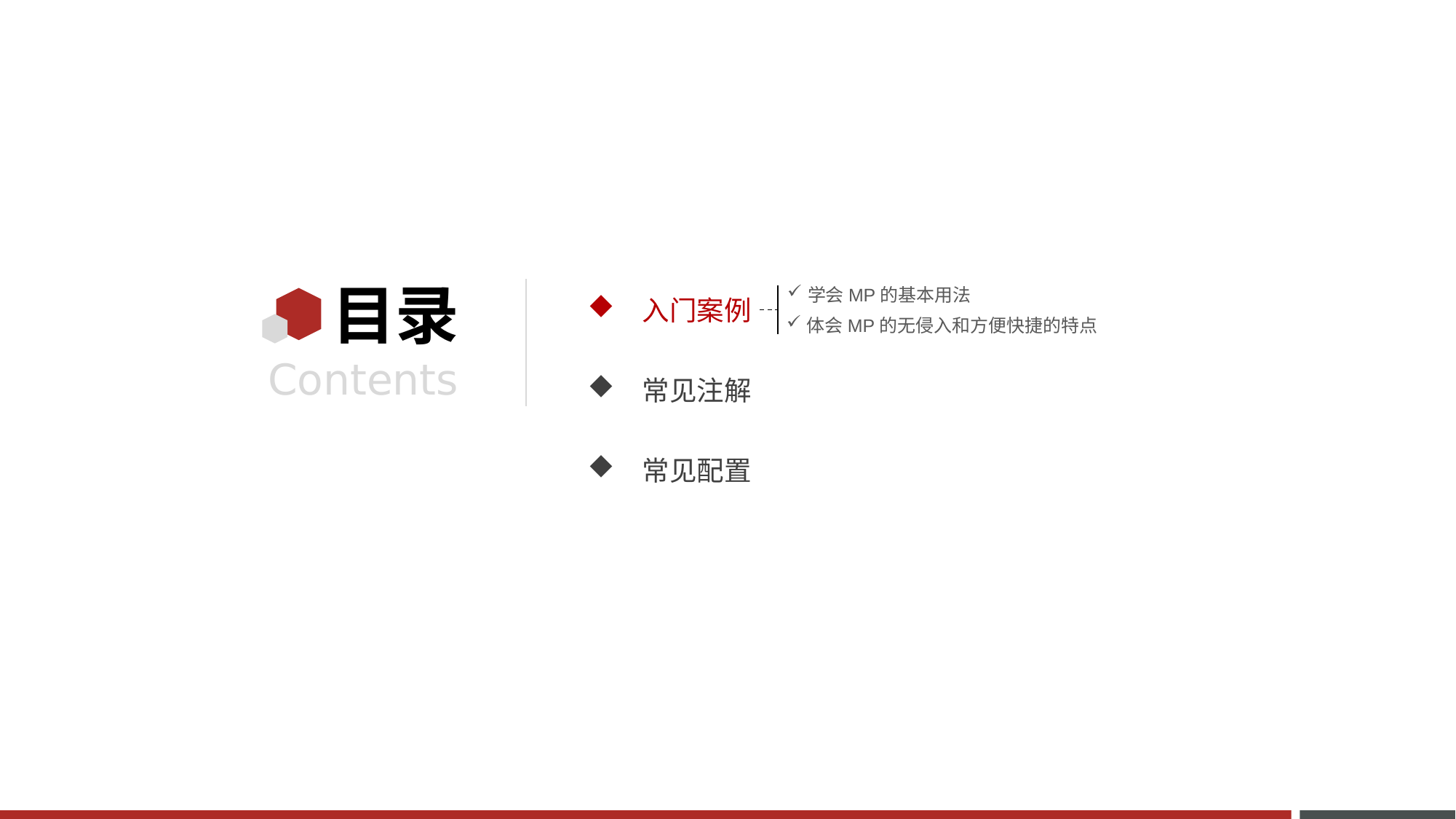

入门案例
学会MP的基本用法
体会MP的无侵入和方便快捷的特点
常见注解
常见配置